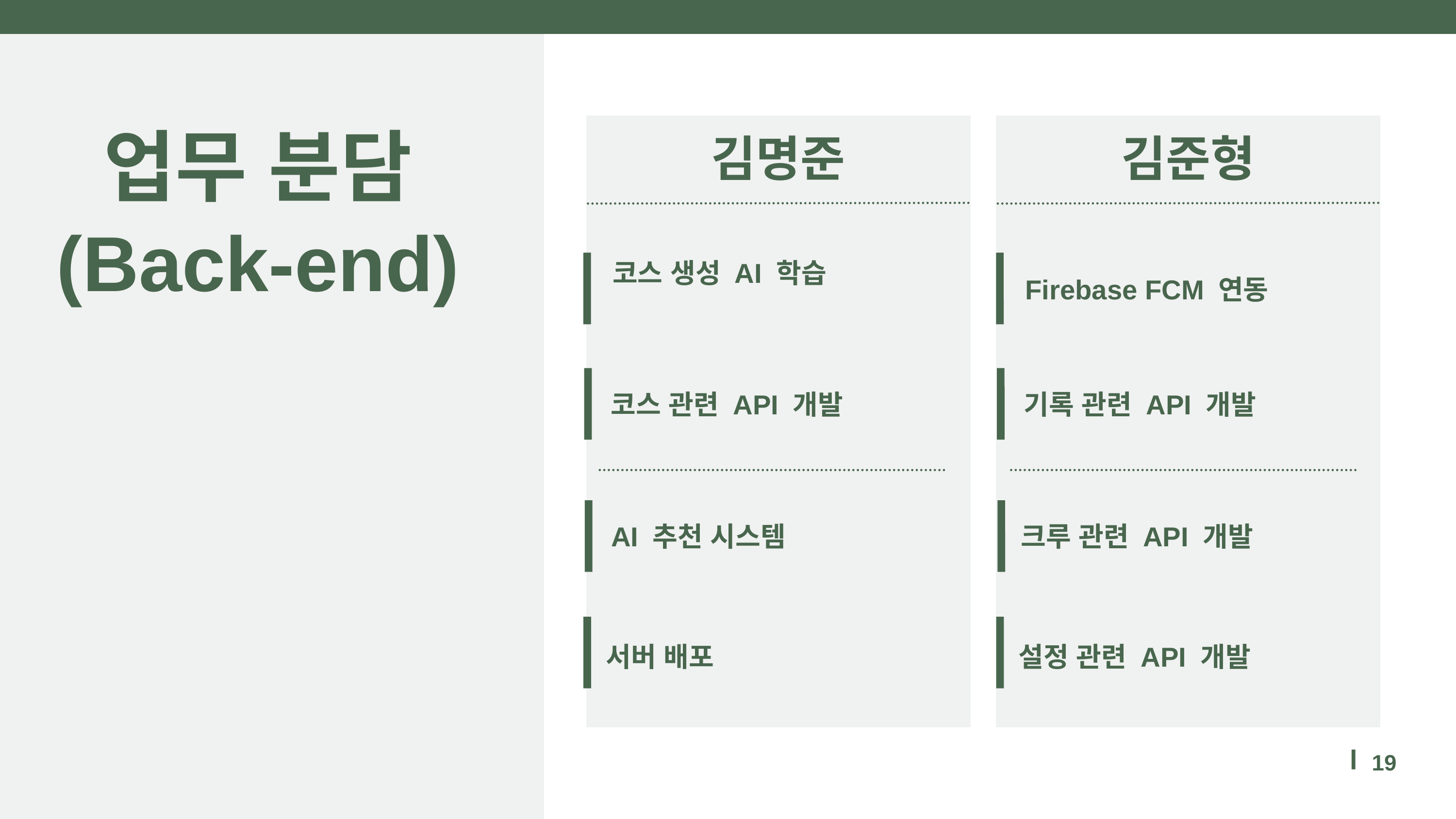

업무 분담
(Back-end)

김명준
김준형

코스 생성 AI 학습
Firebase FCM 연동

코스 관련 API 개발

기록 관련 API 개발

크루 관련 API 개발
AI 추천 시스템

서버 배포
설정 관련 API 개발
19